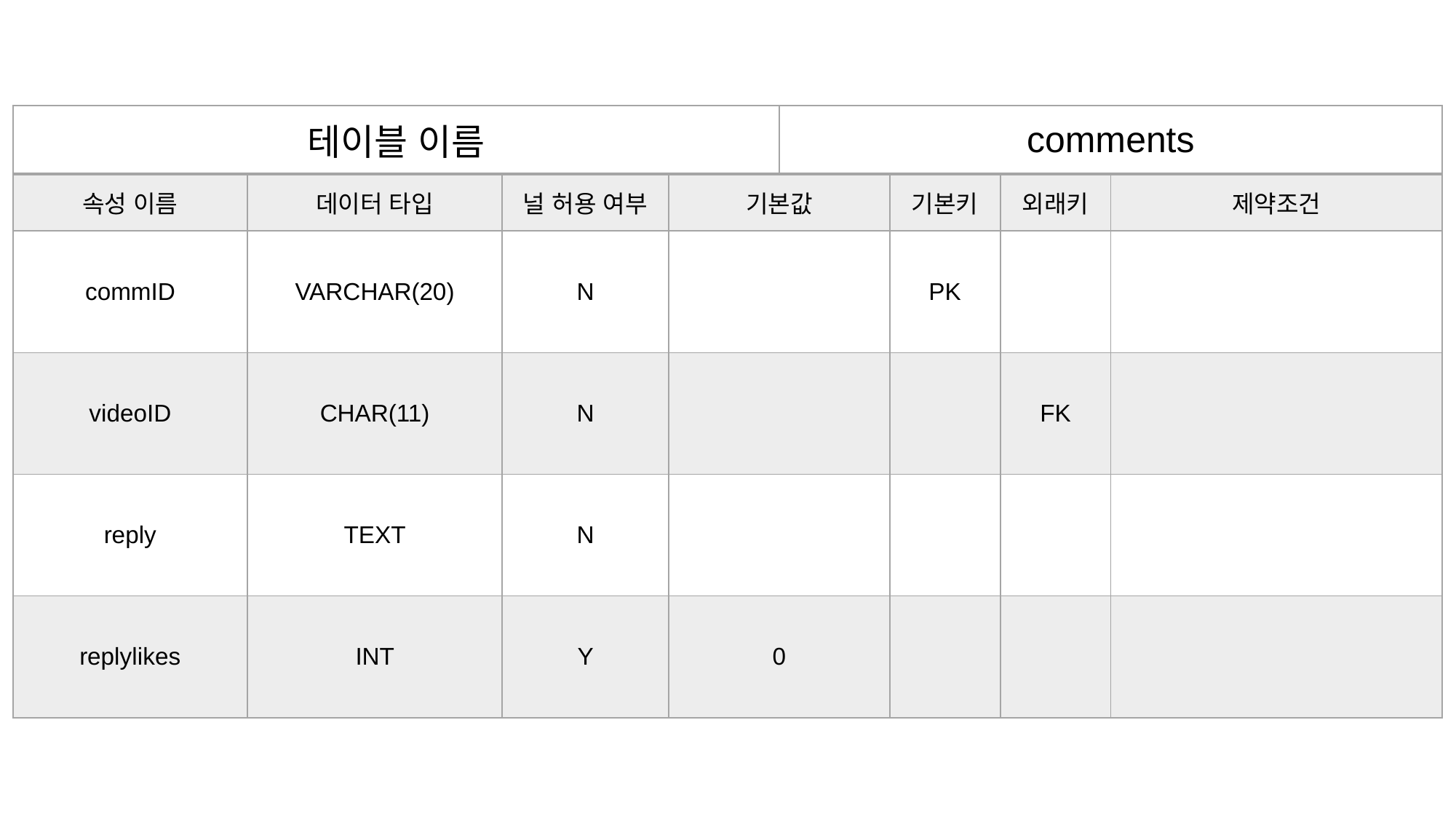

| 테이블 이름 |  |  |  | comments | Customer |  |  |
| --- | --- | --- | --- | --- | --- | --- | --- |
| 속성 이름 | 데이터 타입 | 널 허용 여부 | 기본값 |  | 기본키 | 외래키 | 제약조건 |
| commID | VARCHAR(20) | N |  |  | PK |  |  |
| videoID | CHAR(11) | N |  |  |  | FK |  |
| reply | TEXT | N |  |  |  |  |  |
| replylikes | INT | Y | 0 |  |  |  |  |